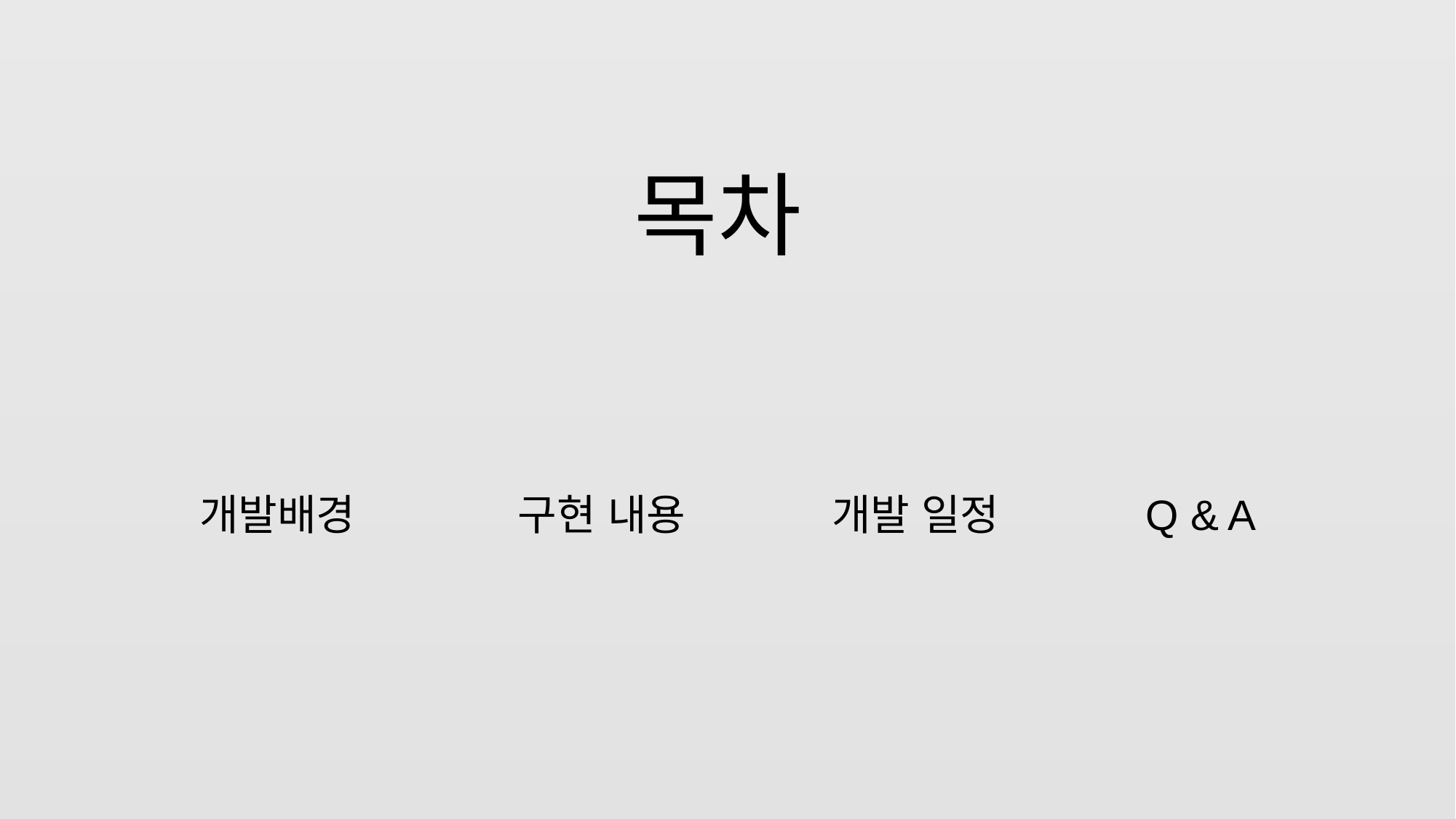

목차
개발배경
구현 내용
개발 일정
Q & A